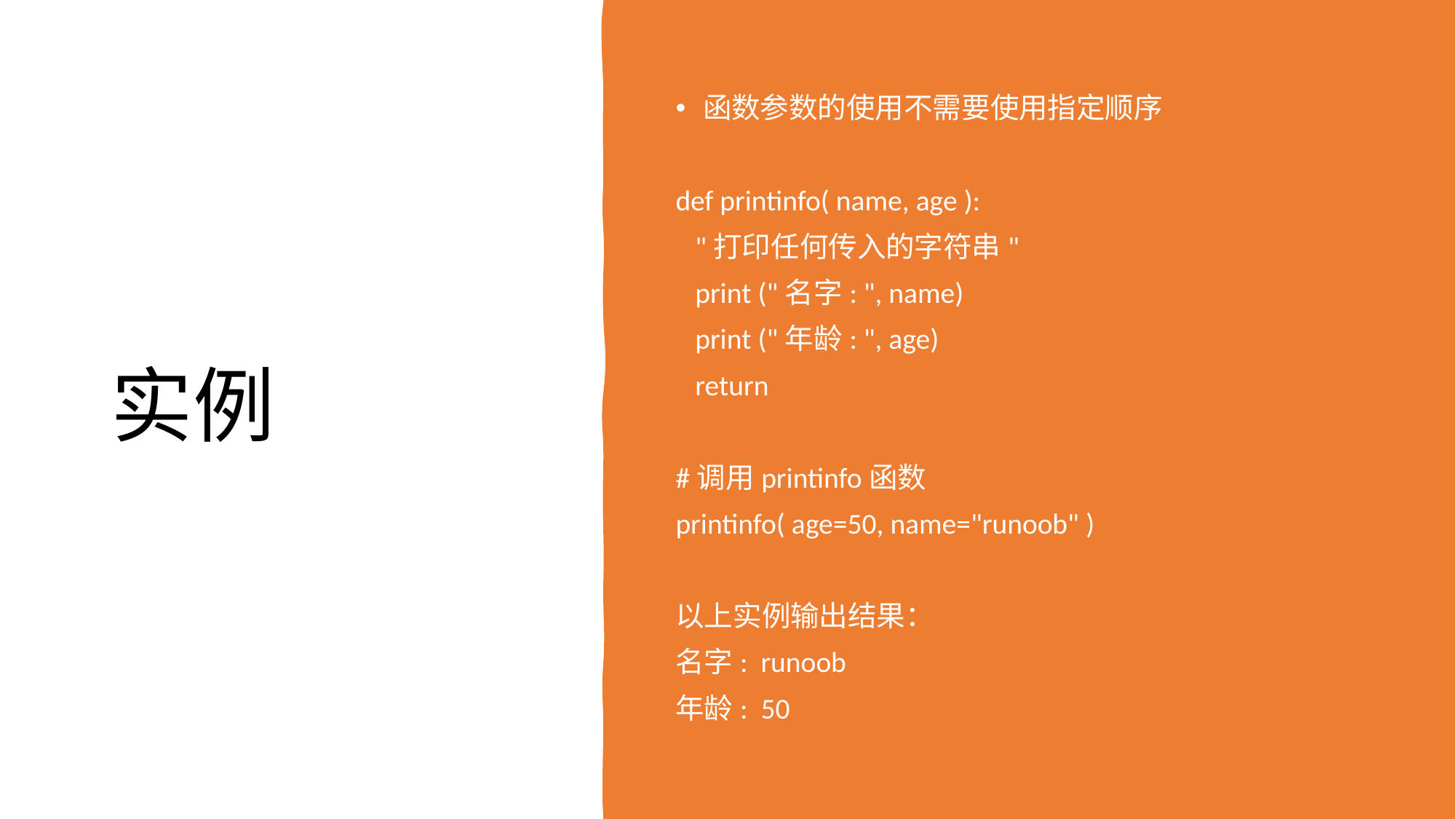

# 实例
函数参数的使用不需要使用指定顺序

def printinfo( name, age ):
   "打印任何传入的字符串"
   print ("名字: ", name)
   print ("年龄: ", age)
   return

#调用printinfo函数
printinfo( age=50, name="runoob" )

以上实例输出结果：
名字:  runoob
年龄:  50